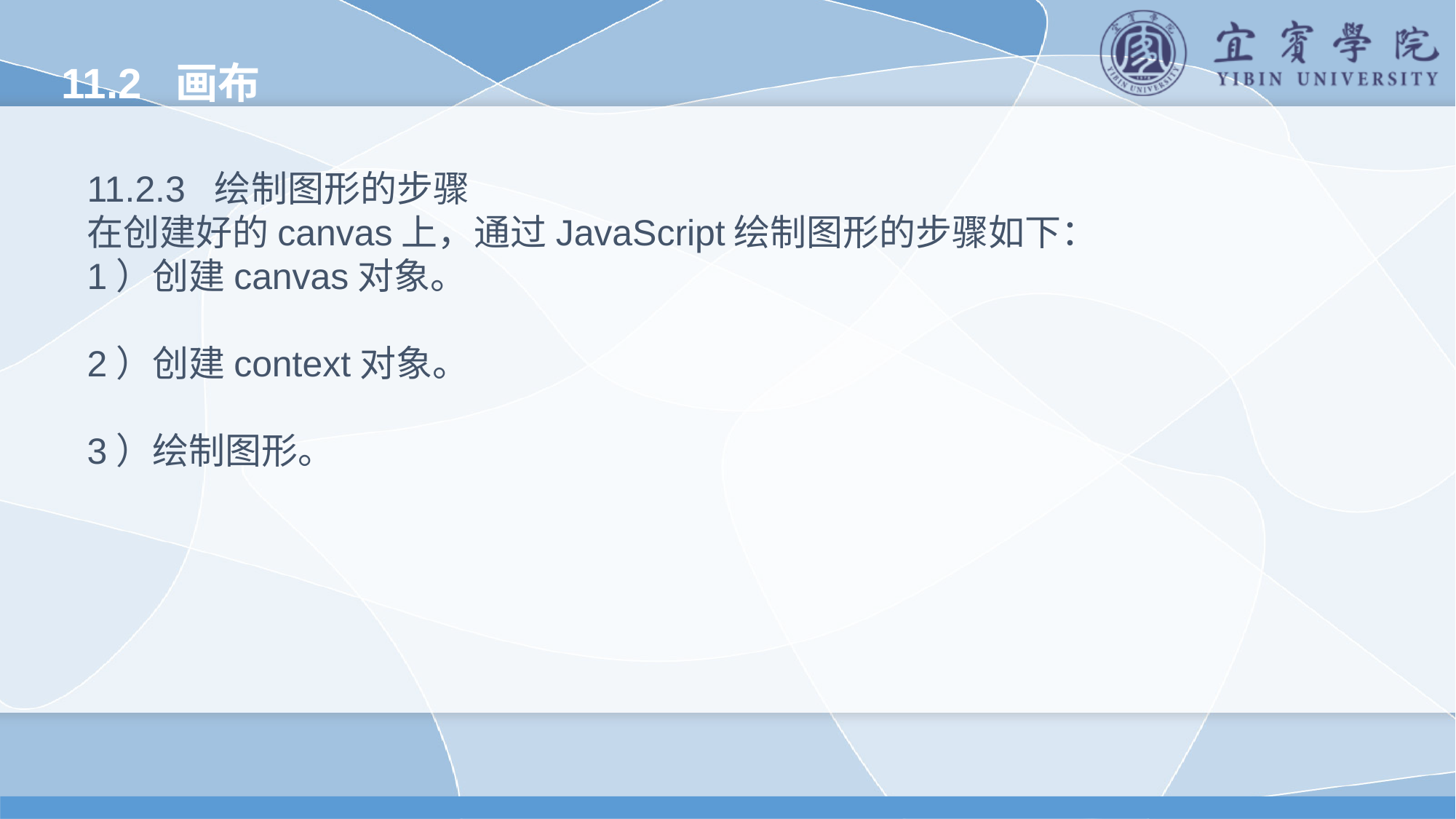

11.2  画布
11.2.3  绘制图形的步骤
在创建好的canvas上，通过JavaScript绘制图形的步骤如下：
1）创建canvas对象。

2）创建context对象。

3）绘制图形。